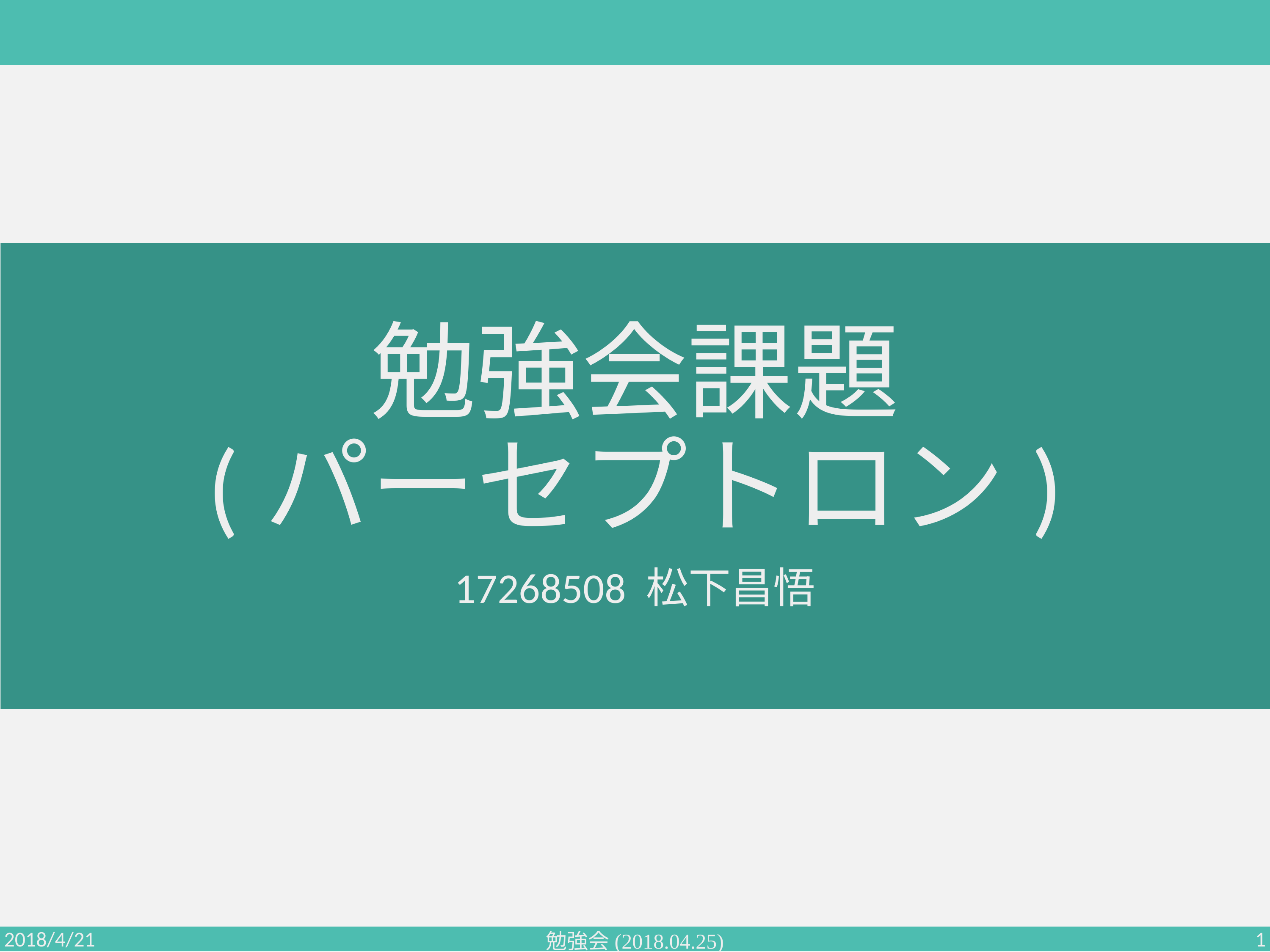

# 勉強会課題 (パーセプトロン)
17268508 松下昌悟
1
2018/4/21
勉強会(2018.04.25)